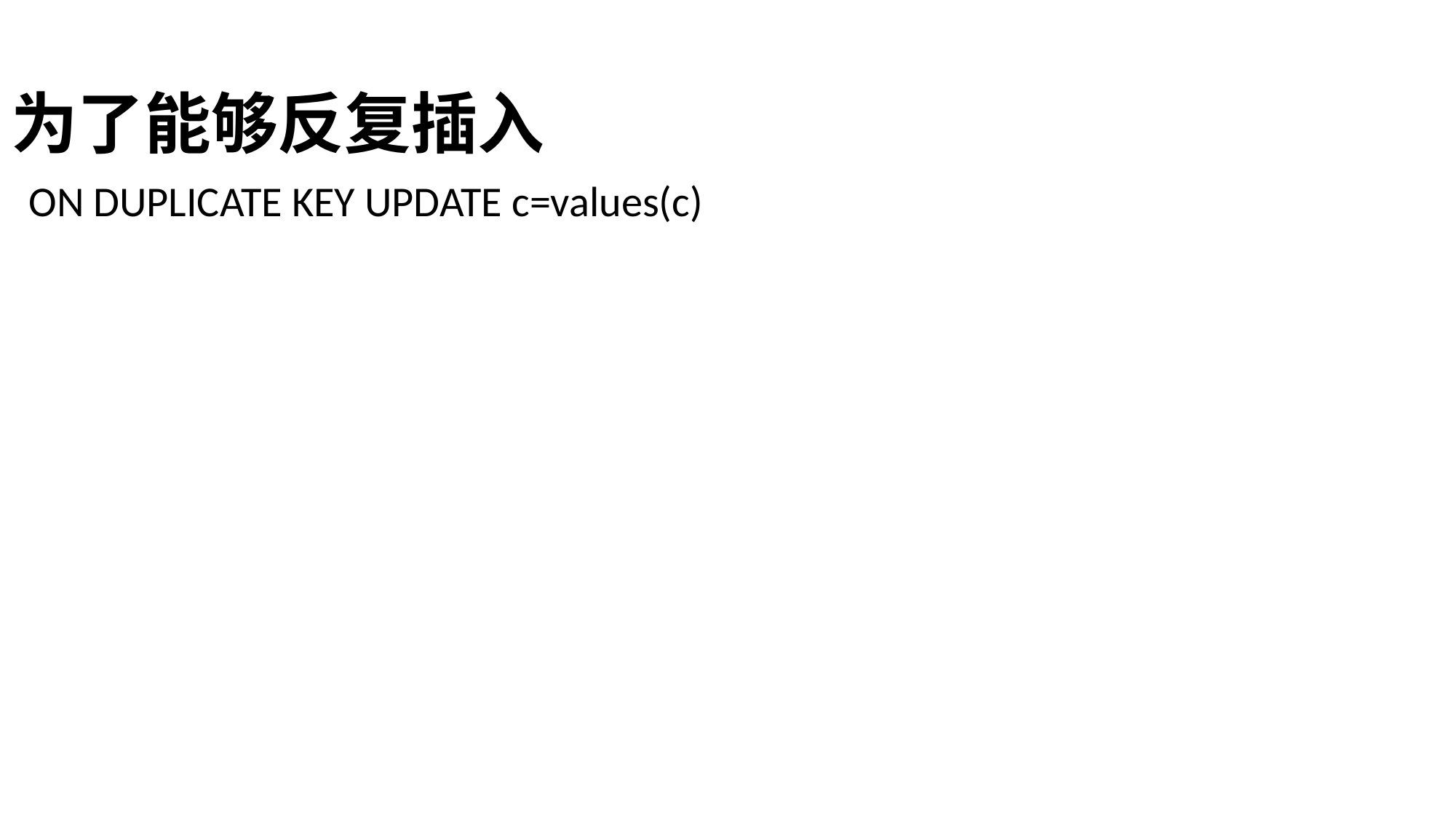

# 为了能够反复插入
ON DUPLICATE KEY UPDATE c=values(c)